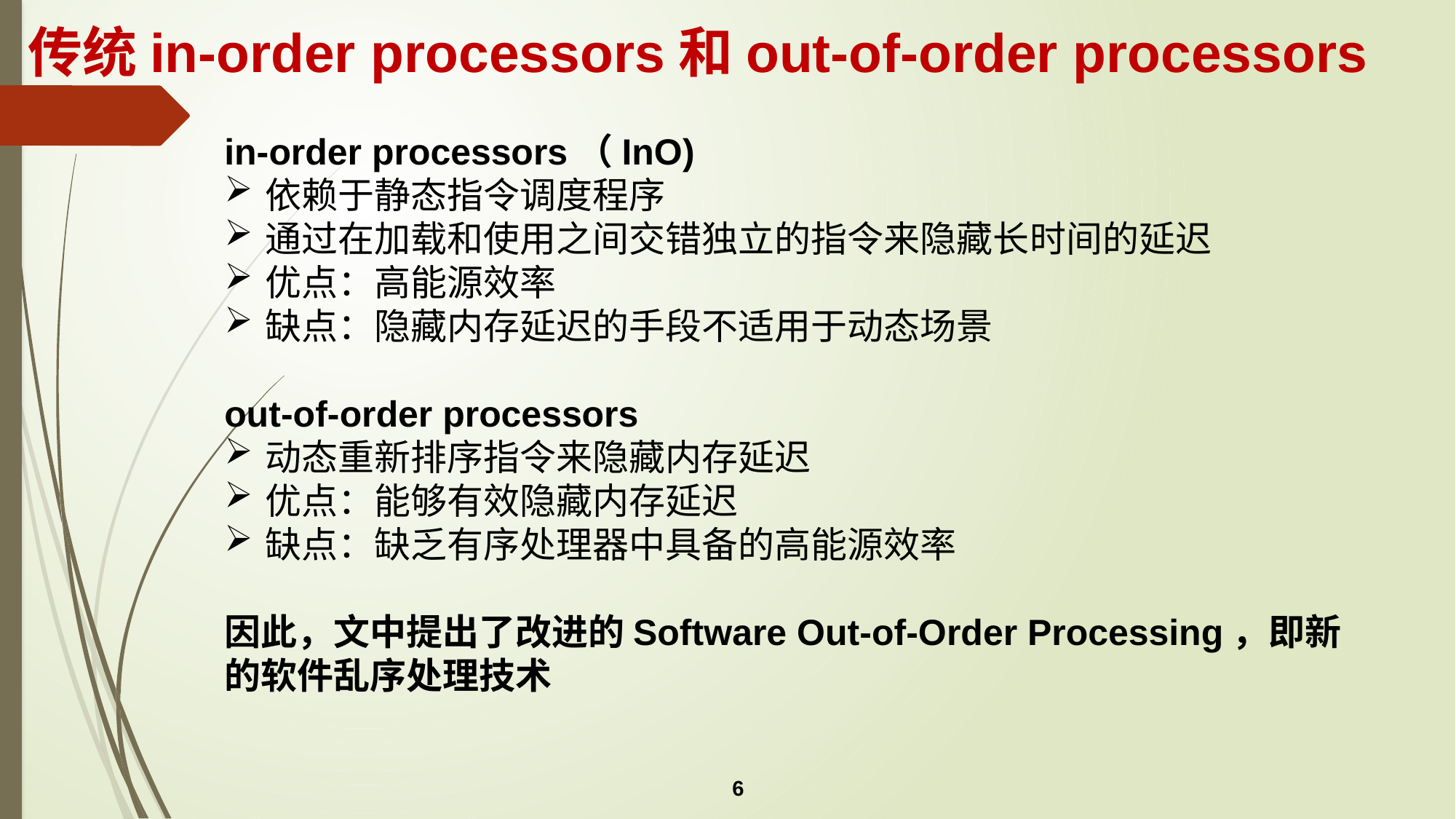

传统in-order processors和out-of-order processors

in-order processors（InO)
依赖于静态指令调度程序
通过在加载和使用之间交错独立的指令来隐藏长时间的延迟
优点：高能源效率
缺点：隐藏内存延迟的手段不适用于动态场景

out-of-order processors
动态重新排序指令来隐藏内存延迟
优点：能够有效隐藏内存延迟
缺点：缺乏有序处理器中具备的高能源效率

因此，文中提出了改进的Software Out-of-Order Processing，即新的软件乱序处理技术

6